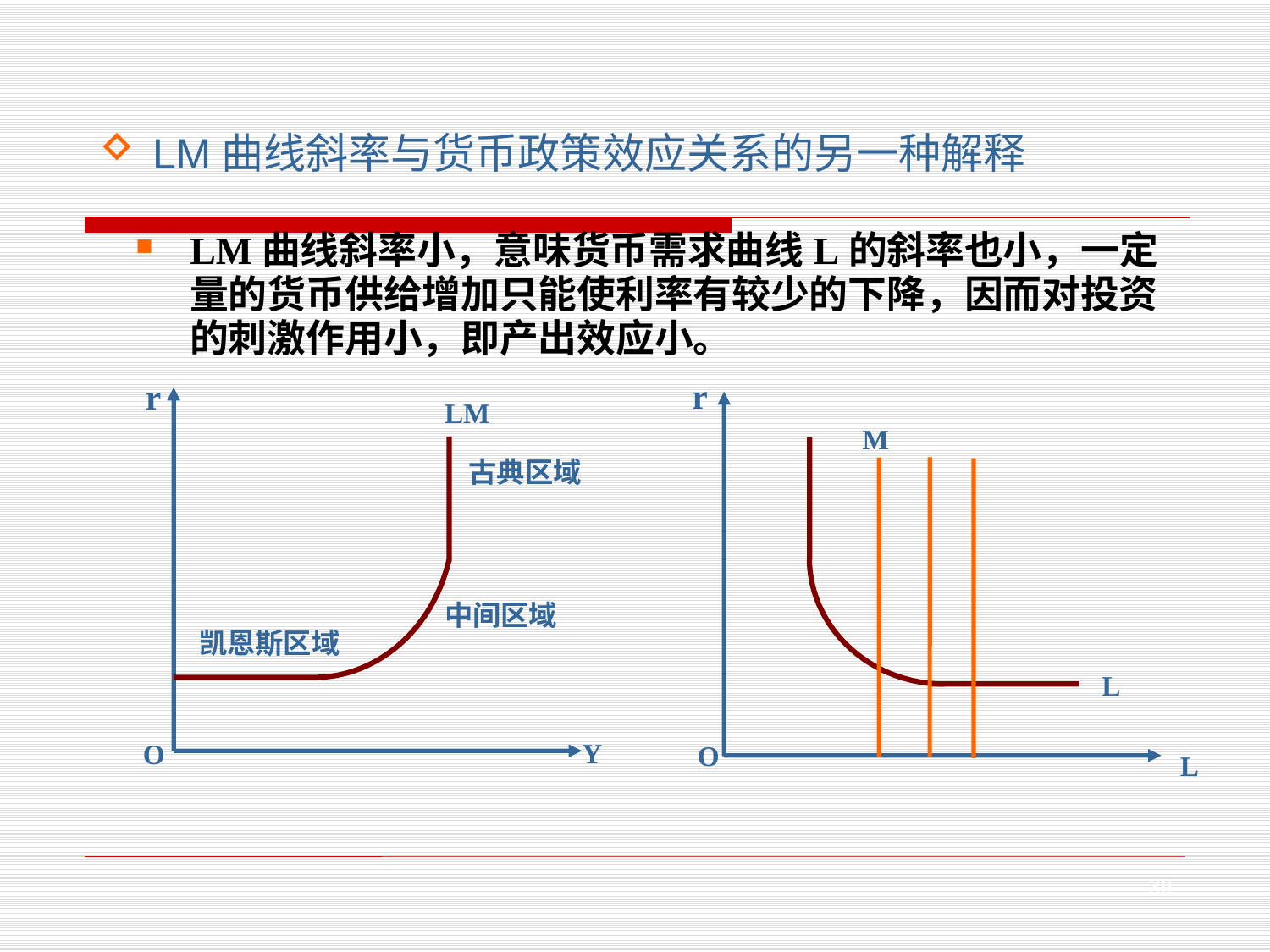

LM曲线斜率与货币政策效应关系的另一种解释
LM曲线斜率小，意味货币需求曲线L的斜率也小，一定量的货币供给增加只能使利率有较少的下降，因而对投资的刺激作用小，即产出效应小。
r

M

L

O
L

r

LM

古典区域

中间区域
凯恩斯区域

Y
O

39